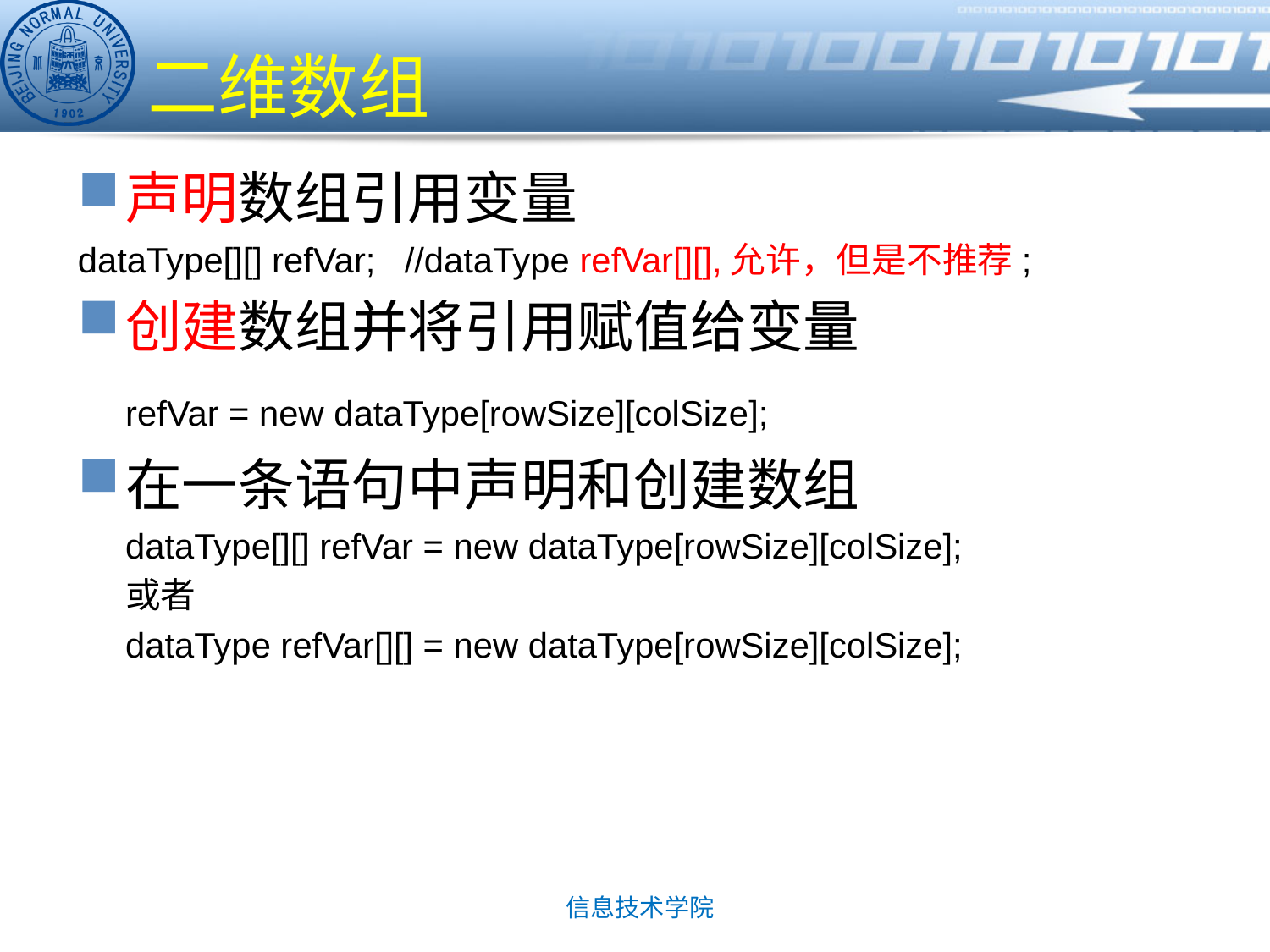

# 二维数组
声明数组引用变量
dataType[][] refVar;   //dataType refVar[][],允许，但是不推荐;
创建数组并将引用赋值给变量
	refVar = new dataType[rowSize][colSize];
在一条语句中声明和创建数组
	dataType[][] refVar = new dataType[rowSize][colSize];
	或者
	dataType refVar[][] = new dataType[rowSize][colSize];

27